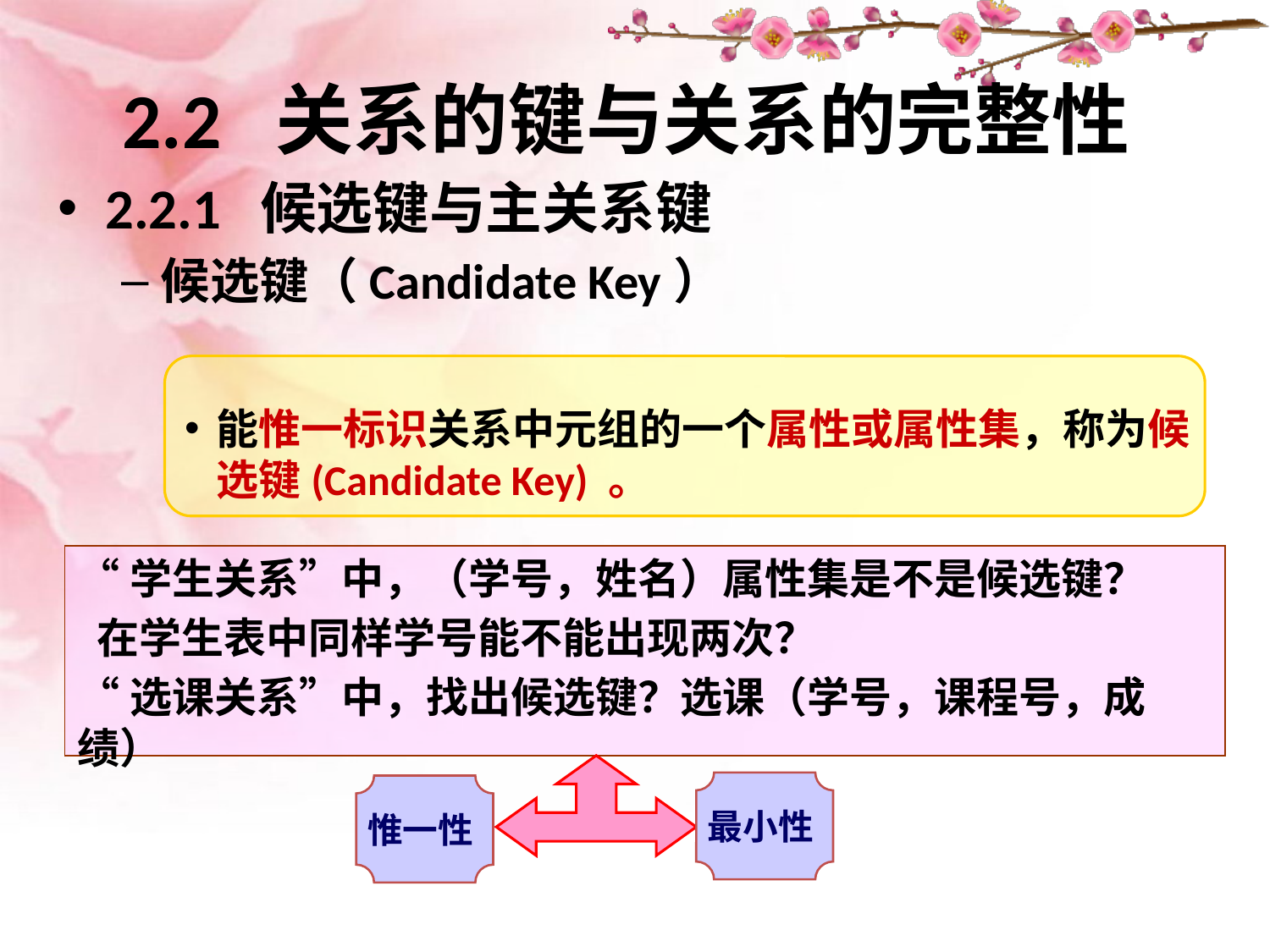

# 2.2  关系的键与关系的完整性
2.2.1  候选键与主关系键
候选键（Candidate Key）

能惟一标识关系中元组的一个属性或属性集，称为候选键(Candidate Key) 。

“学生关系”中，（学号，姓名）属性集是不是候选键？
 在学生表中同样学号能不能出现两次？
“选课关系”中，找出候选键？选课（学号，课程号，成绩）

最小性
惟一性